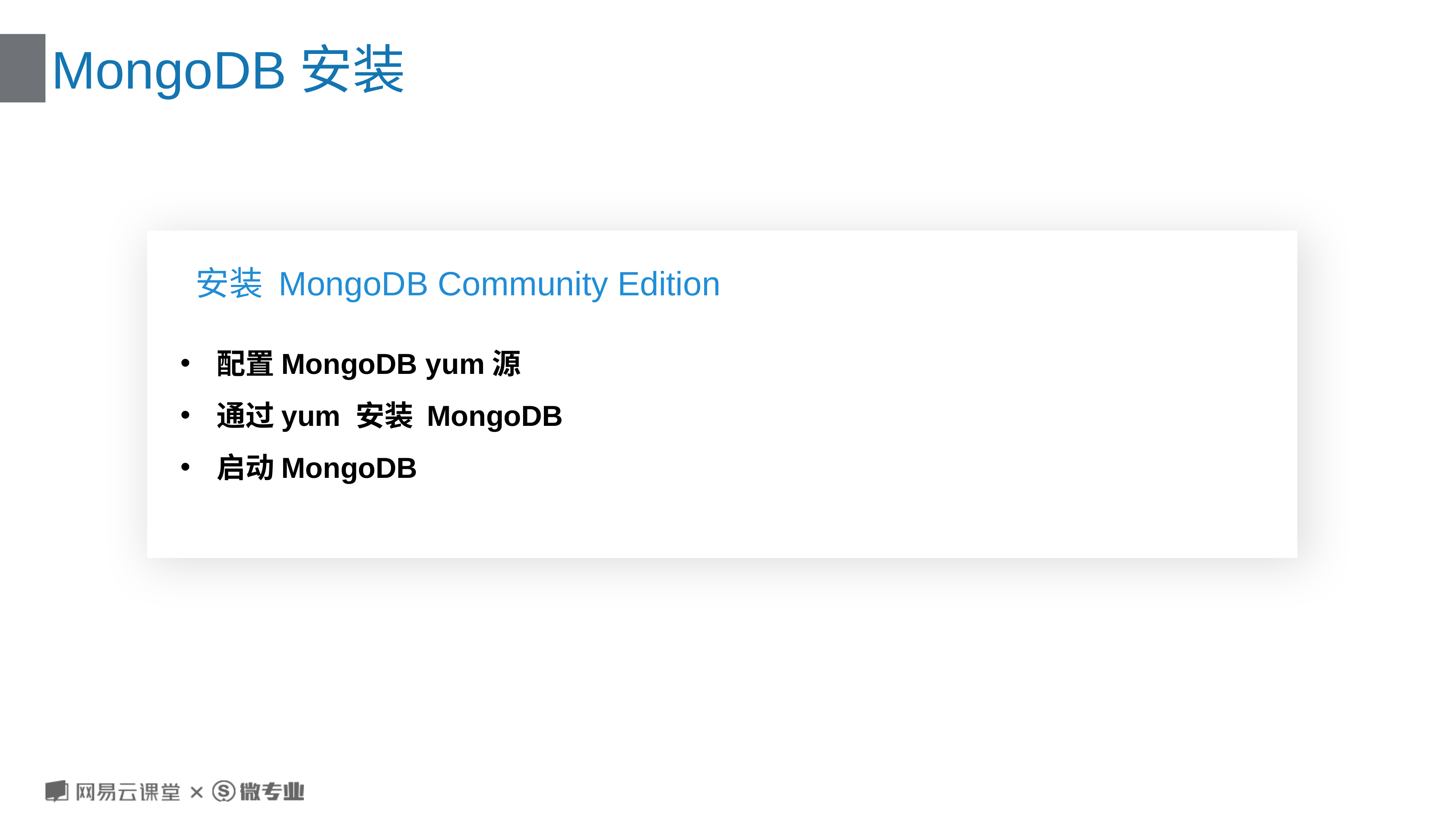

# MongoDB安装

安装 MongoDB Community Edition
配置MongoDB yum源
通过yum 安装 MongoDB
启动MongoDB